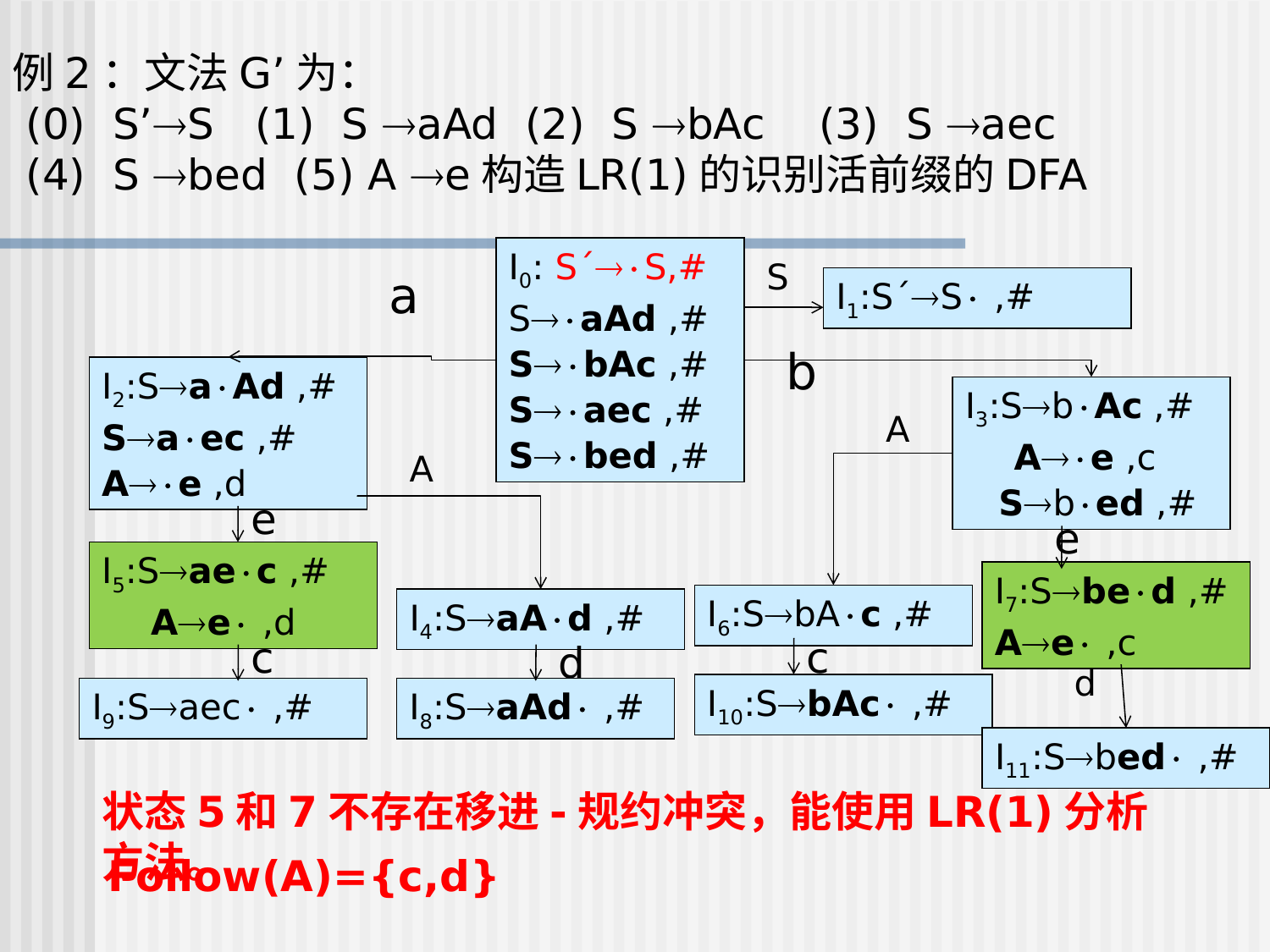

例2：文法G’为：
 (0)  S’→S   (1)  S →aAd  (2)  S →bAc    (3)  S →aec
 (4)  S →bed  (5) A →e构造LR(1)的识别活前缀的DFA
I0: S´→⋅S,#
S→⋅aAd ,#
S→⋅bAc ,#
S→⋅aec ,#
S→⋅bed ,#
S
a
I1:S´→S⋅ ,#
b
I2:S→a⋅Ad ,#
S→a⋅ec ,#
A→⋅e ,d
I3:S→b⋅Ac ,#
    A→⋅e ,c
   S→b⋅ed ,#
A
A
e
e
I5:S→ae⋅c ,#
    A→e⋅ ,d
I7:S→be⋅d ,#
A→e⋅ ,c
I6:S→bA⋅c ,#
I4:S→aA⋅d ,#
c
c
d
d
I10:S→bAc⋅ ,#
I9:S→aec⋅ ,#
I8:S→aAd⋅ ,#
I11:S→bed⋅ ,#
状态5和7不存在移进-规约冲突，能使用LR(1)分析方法。
Follow(A)={c,d}